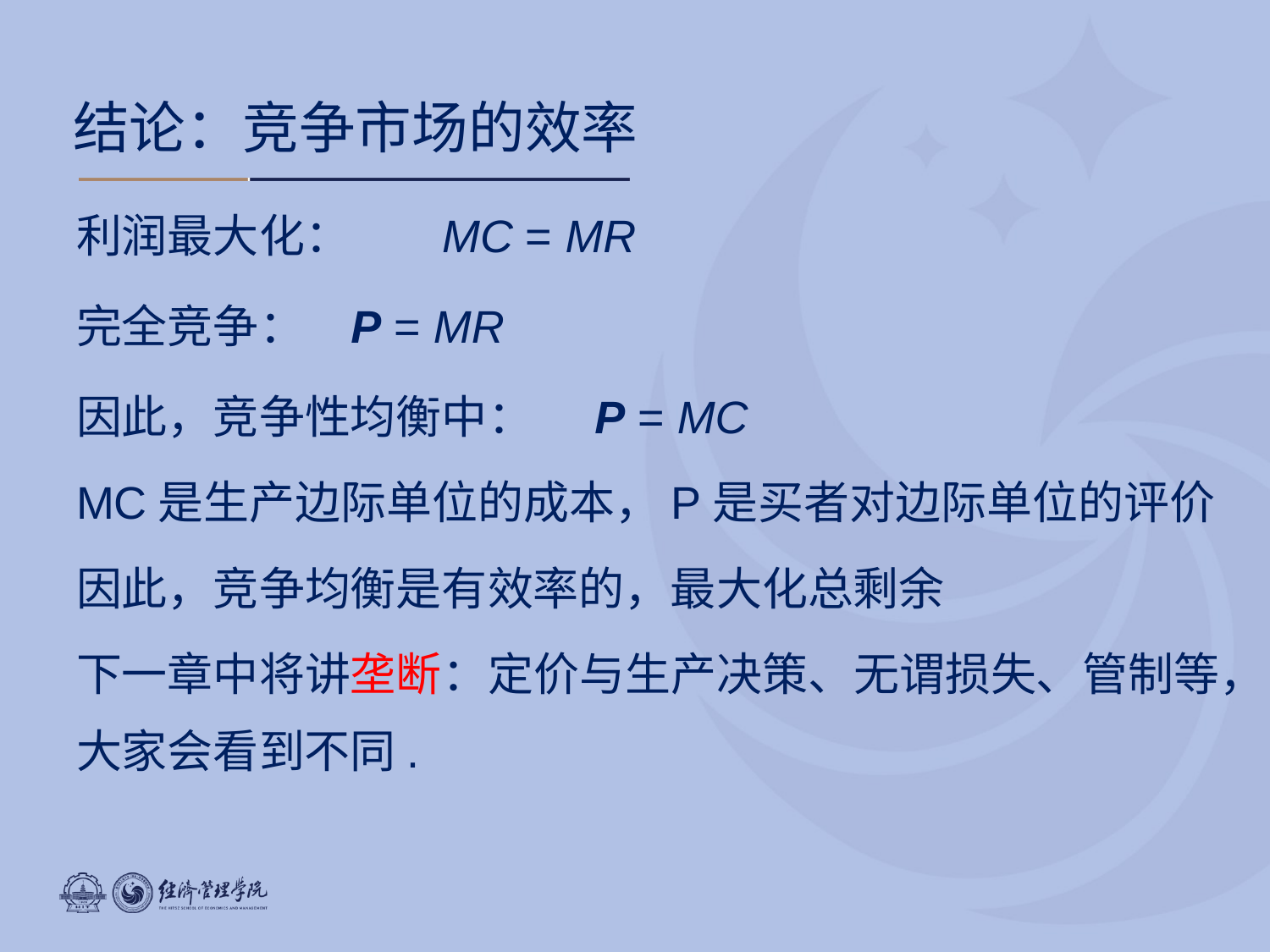

结论：竞争市场的效率
利润最大化：	MC = MR
完全竞争：	  P = MR
因此，竞争性均衡中：	  P = MC
MC是生产边际单位的成本，Р是买者对边际单位的评价
因此，竞争均衡是有效率的，最大化总剩余
下一章中将讲垄断：定价与生产决策、无谓损失、管制等，大家会看到不同.